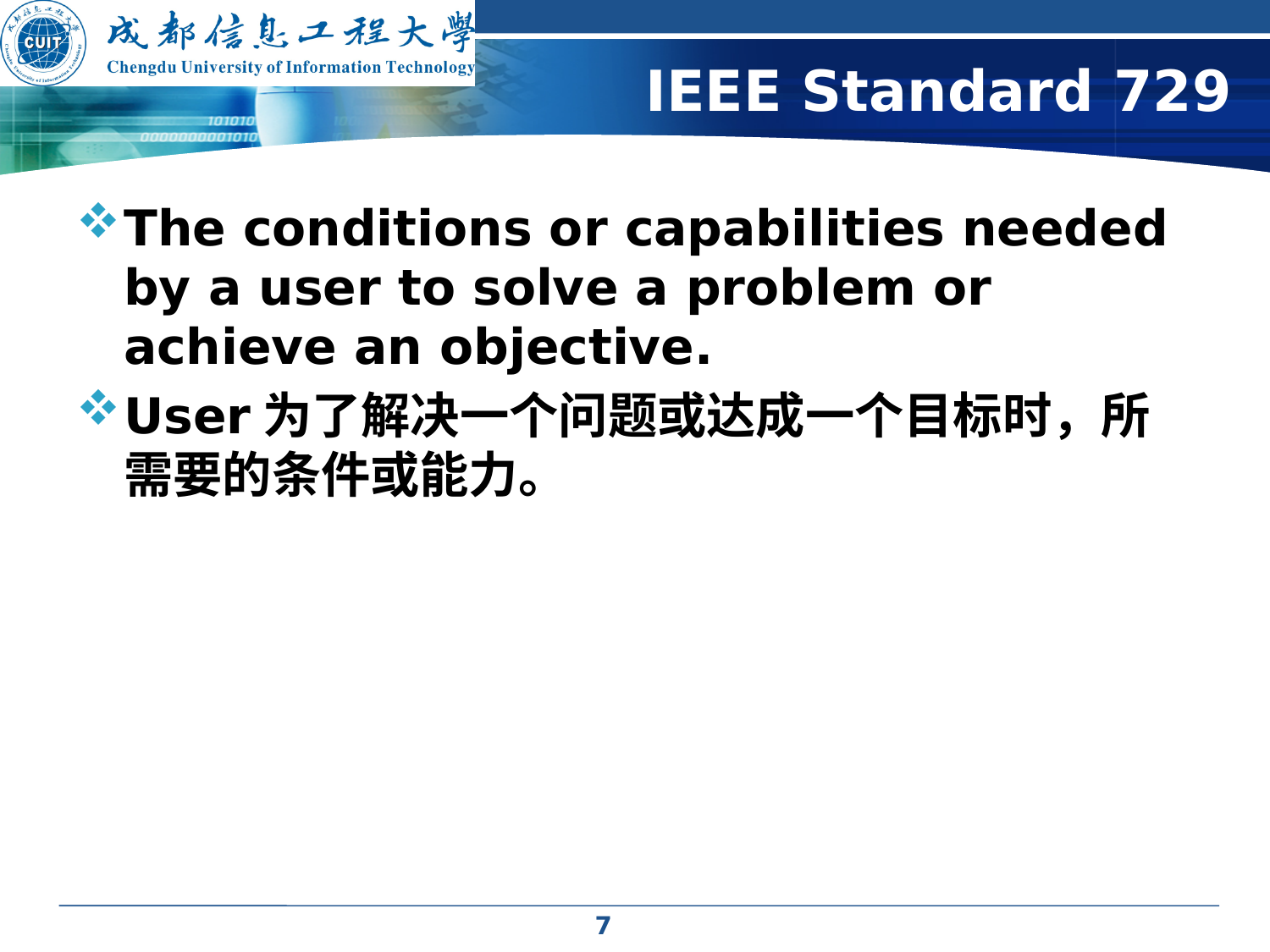

# IEEE Standard 729
The conditions or capabilities needed by a user to solve a problem or achieve an objective.
User为了解决一个问题或达成一个目标时，所需要的条件或能力。
7